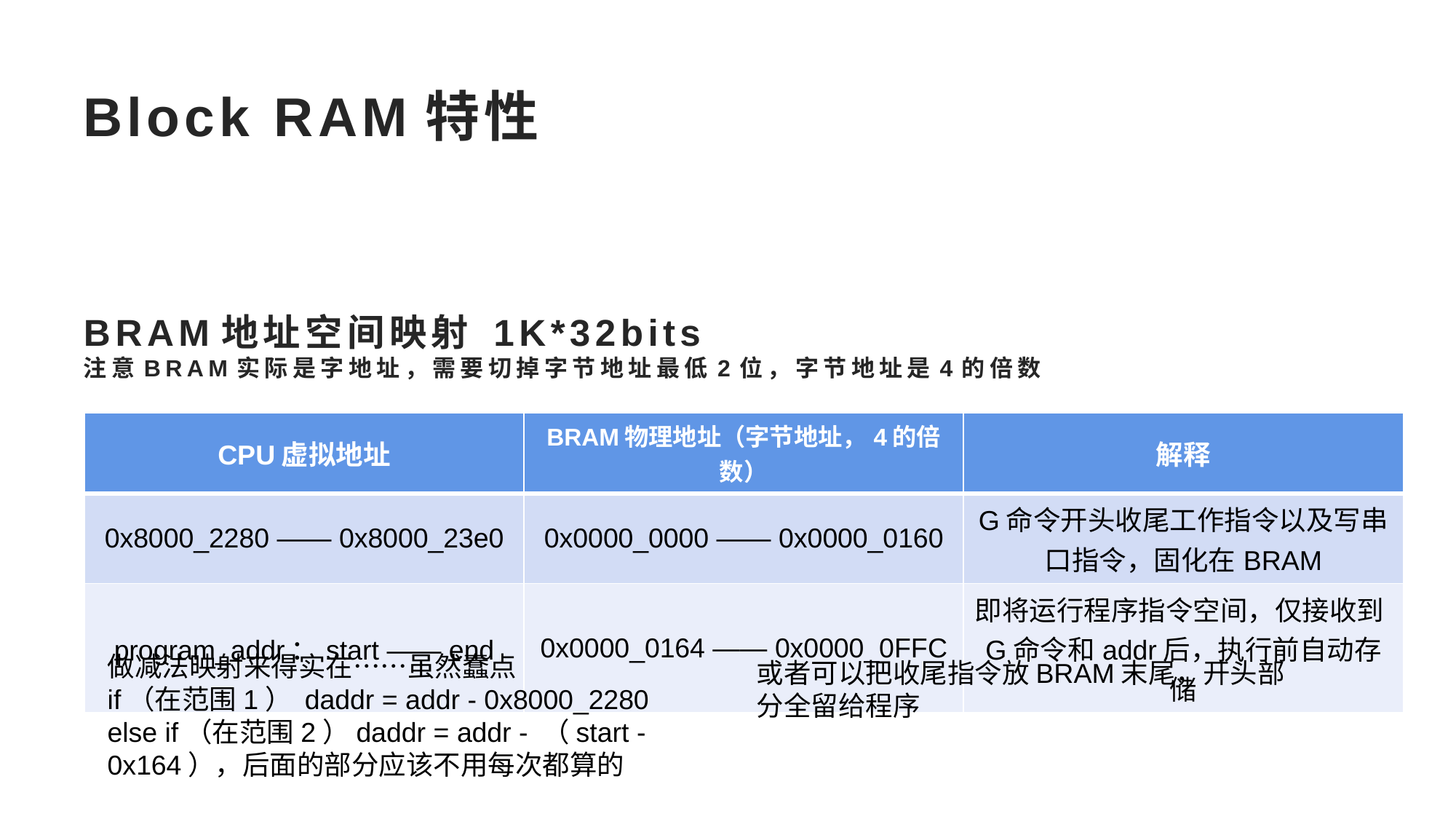

# Block RAM特性

BRAM地址空间映射 1K*32bits
注意BRAM实际是字地址，需要切掉字节地址最低2位，字节地址是4的倍数
| CPU虚拟地址 | BRAM物理地址（字节地址，4的倍数） | 解释 |
| --- | --- | --- |
| 0x8000\_2280 —— 0x8000\_23e0 | 0x0000\_0000 —— 0x0000\_0160 | G命令开头收尾工作指令以及写串口指令，固化在BRAM |
| program\_addr：start —— end | 0x0000\_0164 —— 0x0000\_0FFC | 即将运行程序指令空间，仅接收到G命令和addr后，执行前自动存储 |
做减法映射来得实在……虽然蠢点
if（在范围1） daddr = addr - 0x8000_2280
else if（在范围2）daddr = addr - （start - 0x164），后面的部分应该不用每次都算的
或者可以把收尾指令放BRAM末尾，开头部分全留给程序